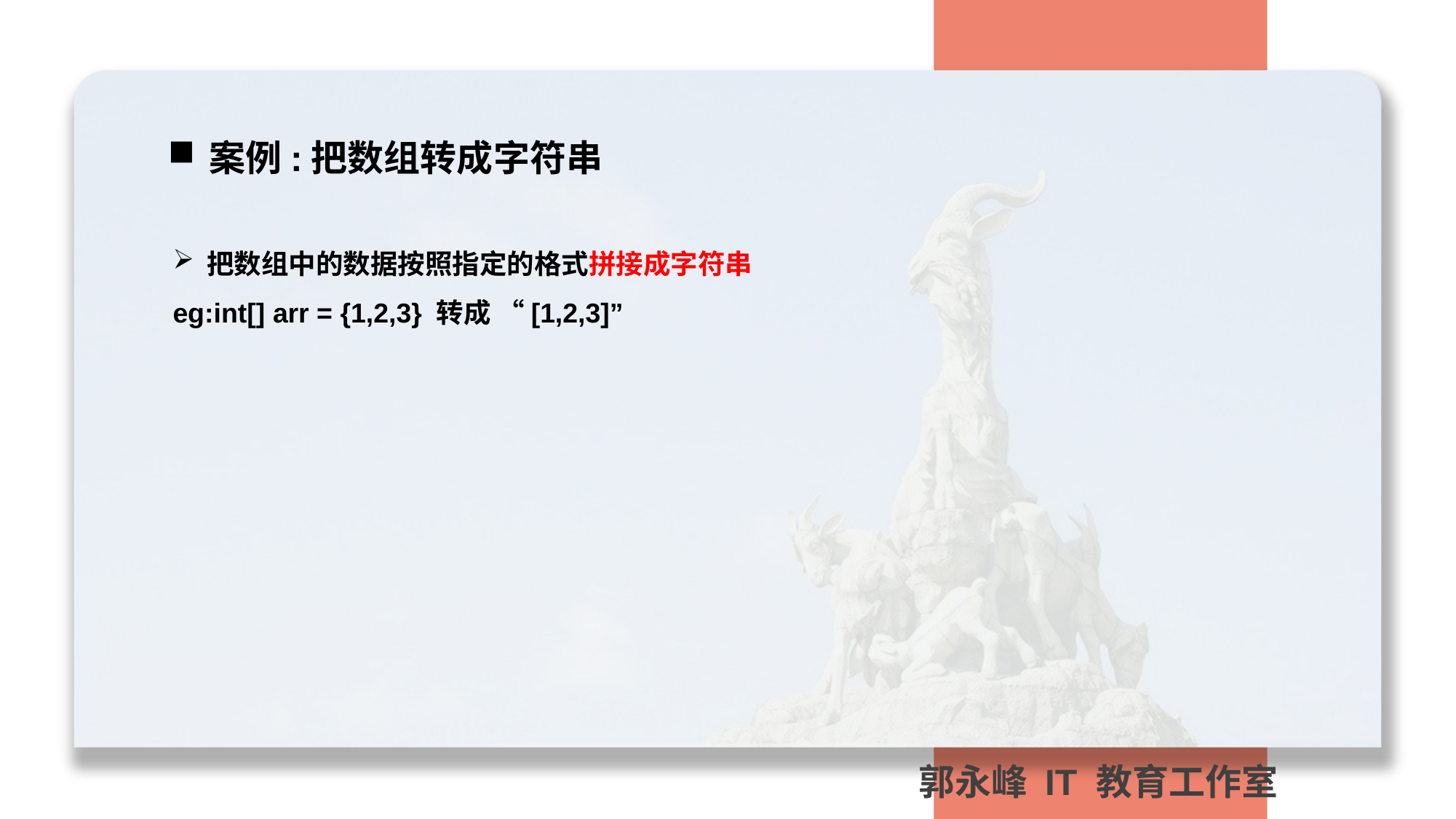

案例:把数组转成字符串
把数组中的数据按照指定的格式拼接成字符串
eg:int[] arr = {1,2,3} 转成 “[1,2,3]”